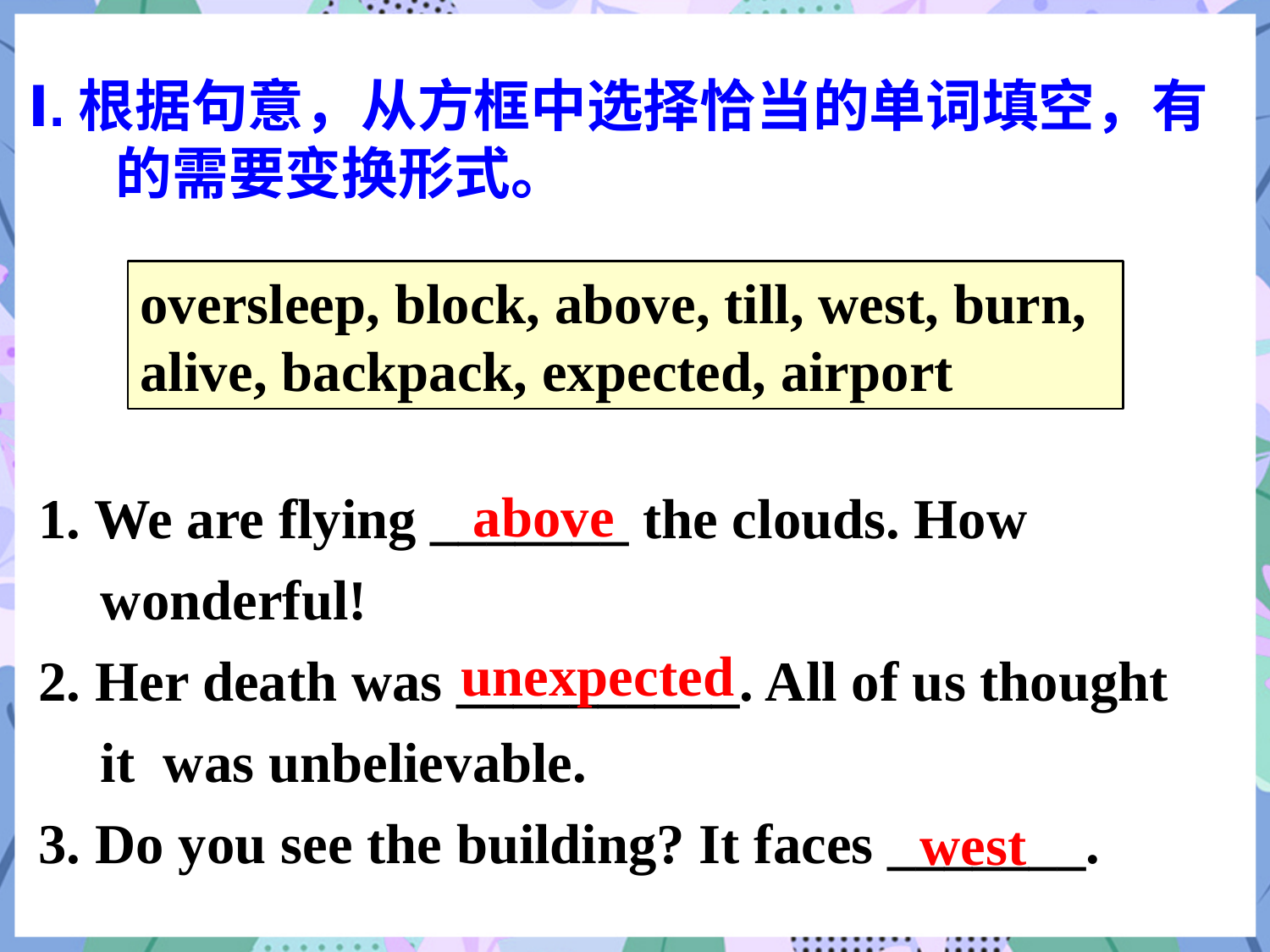

Ⅰ.根据句意，从方框中选择恰当的单词填空，有的需要变换形式。
oversleep, block, above, till, west, burn, alive, backpack, expected, airport
1. We are flying _______ the clouds. How wonderful!
2. Her death was __________. All of us thought it  was unbelievable.
3. Do you see the building? It faces _______.
above
unexpected
west